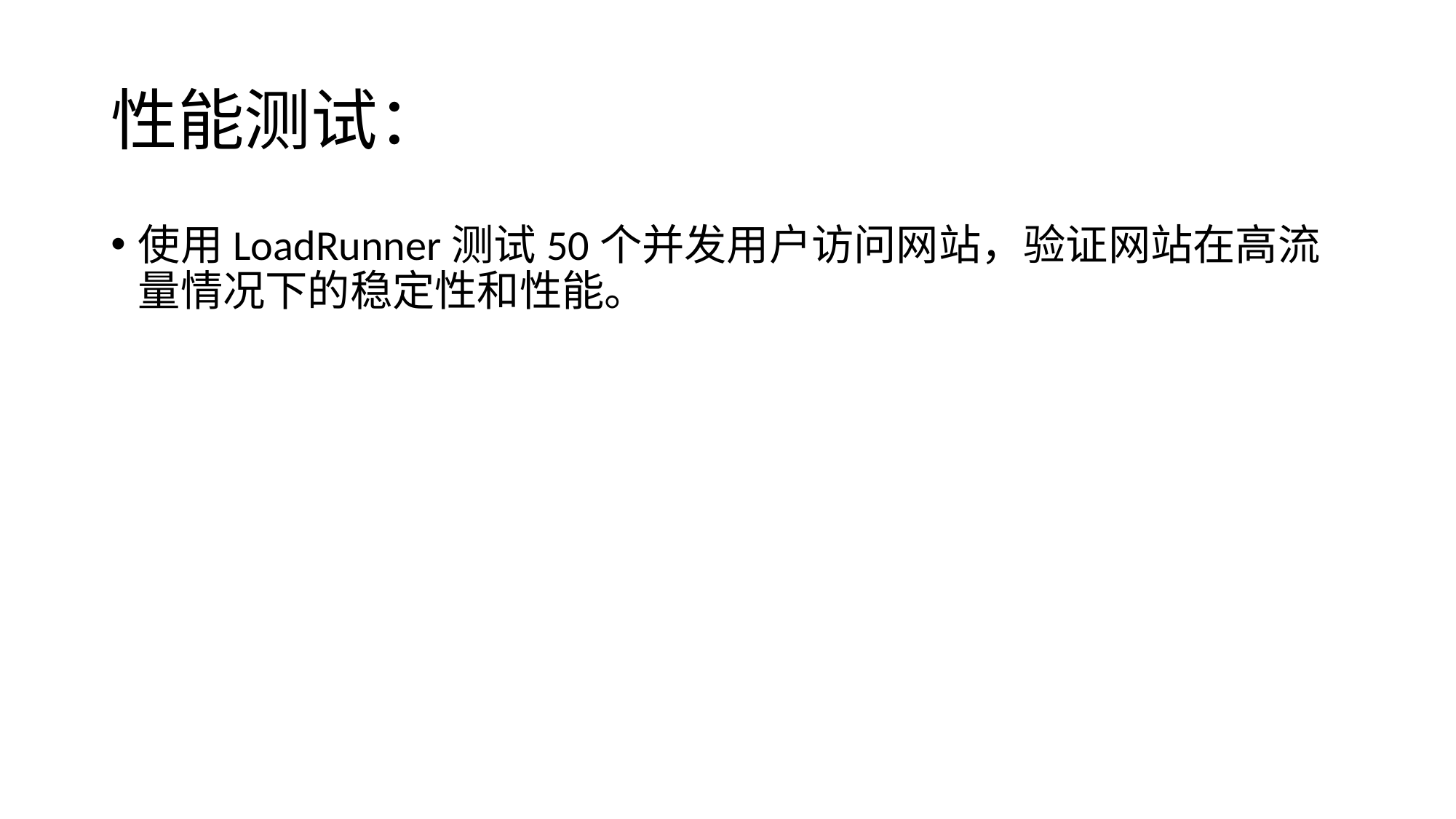

# 性能测试：
使用LoadRunner测试50个并发用户访问网站，验证网站在高流量情况下的稳定性和性能。